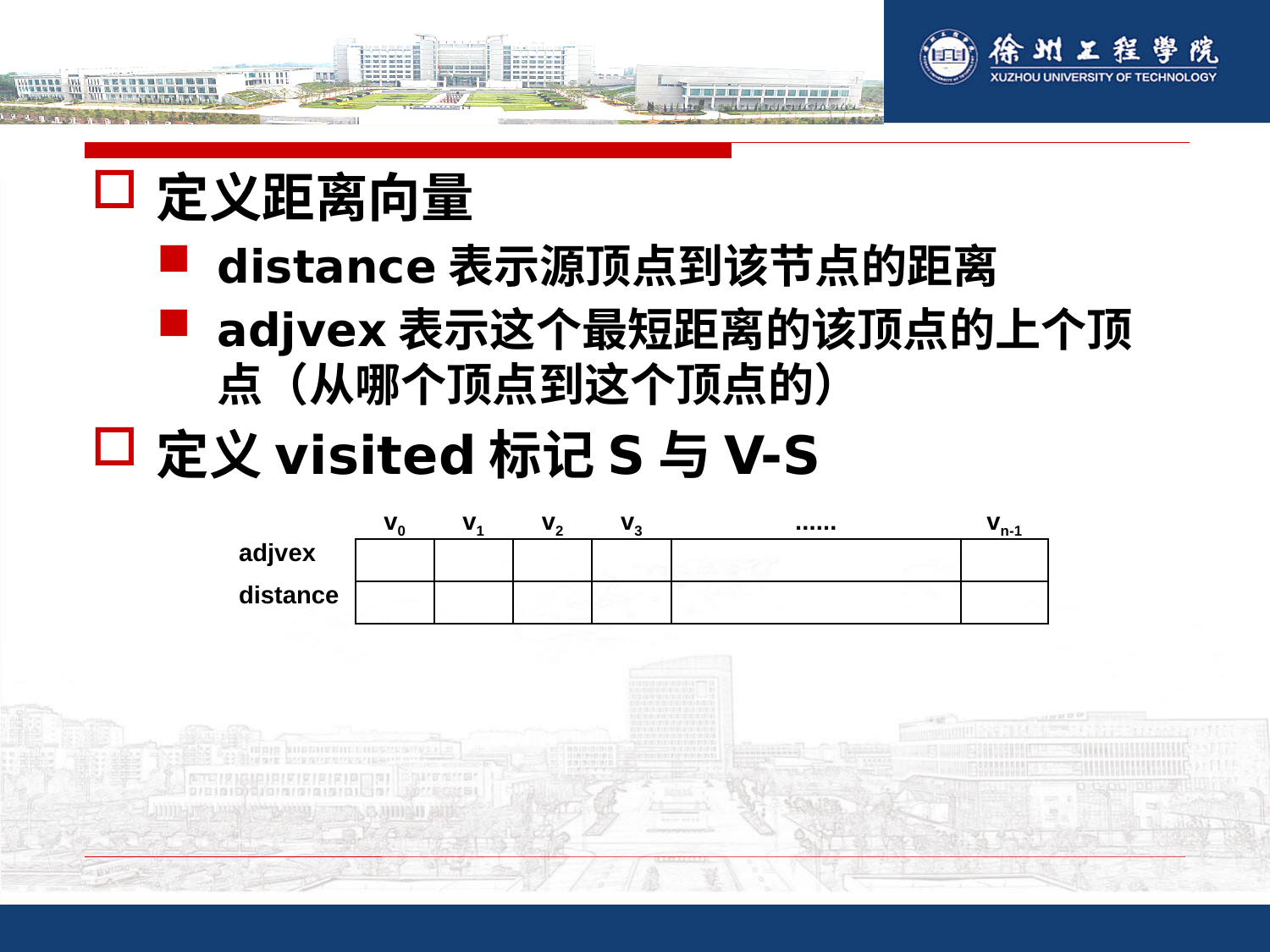

#
定义距离向量
distance表示源顶点到该节点的距离
adjvex表示这个最短距离的该顶点的上个顶点（从哪个顶点到这个顶点的）
定义visited标记S与V-S

|  | v0 | v1 | v2 | v3 | ...... | vn-1 |
| --- | --- | --- | --- | --- | --- | --- |
| adjvex |  |  |  |  |  |  |
| distance |  |  |  |  |  |  |